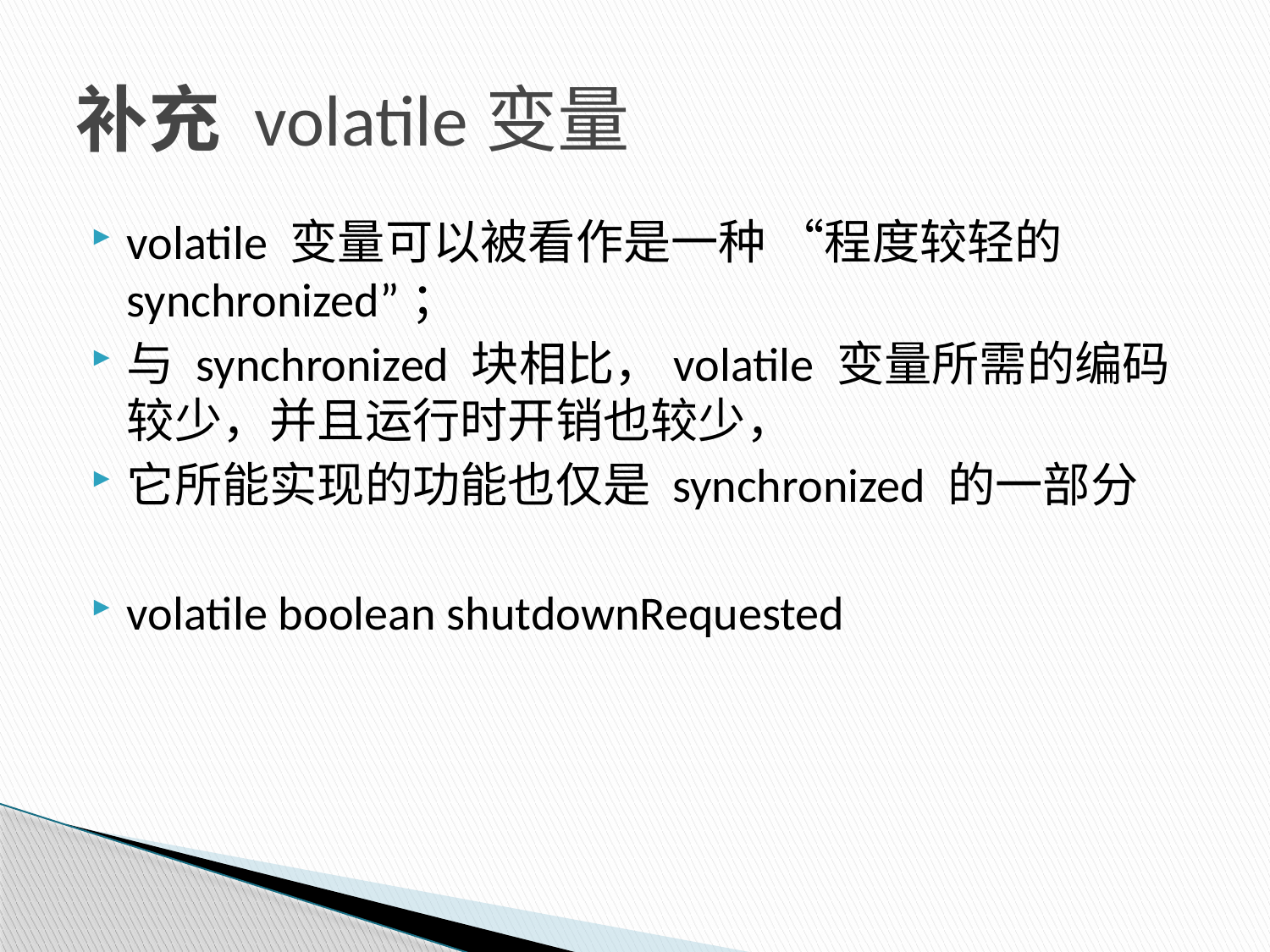

# 补充 volatile变量
volatile 变量可以被看作是一种 “程度较轻的 synchronized”；
与 synchronized 块相比，volatile 变量所需的编码较少，并且运行时开销也较少，
它所能实现的功能也仅是 synchronized 的一部分

volatile boolean shutdownRequested